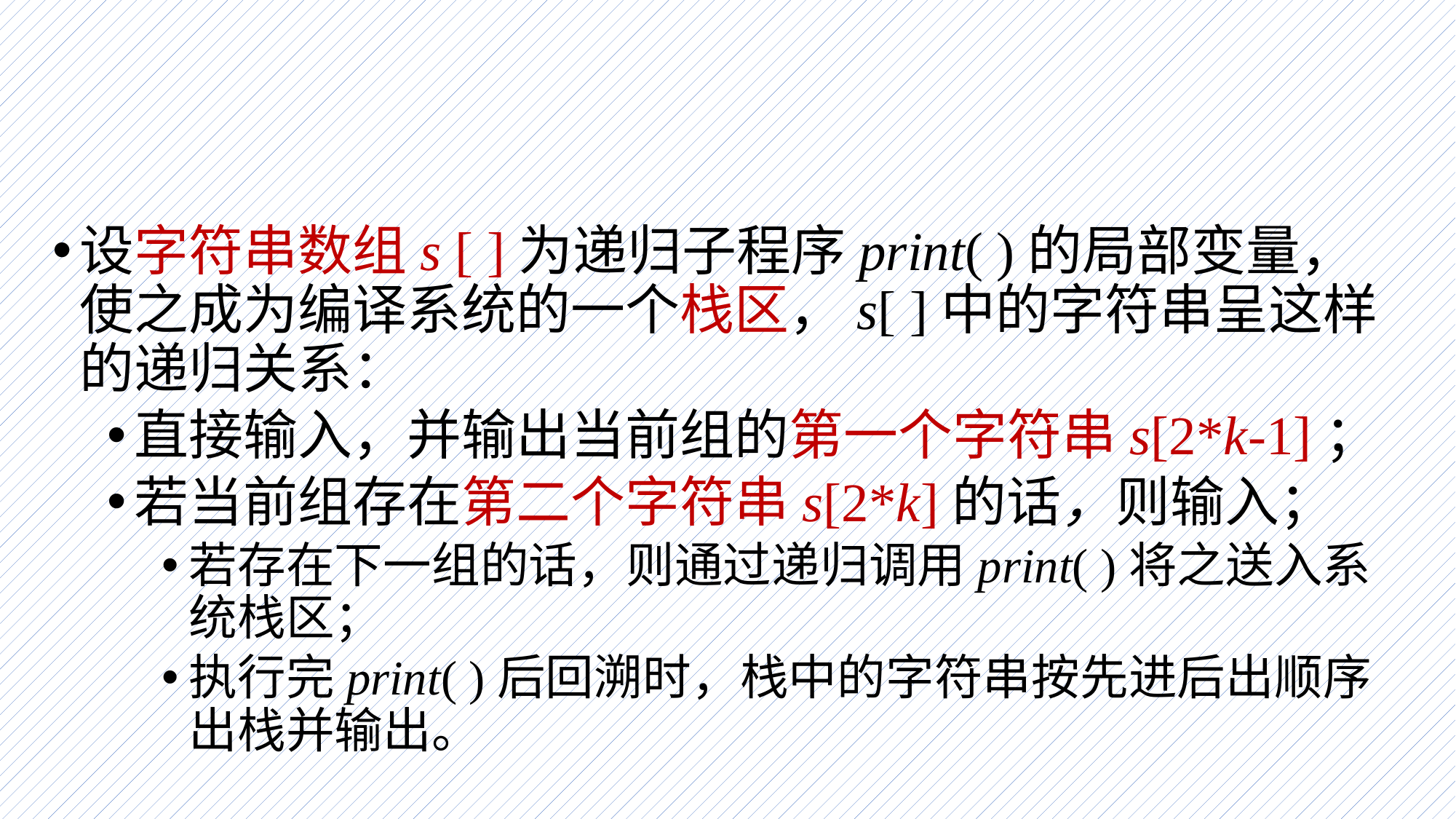

#
设字符串数组s [ ]为递归子程序print( )的局部变量，使之成为编译系统的一个栈区，s[ ]中的字符串呈这样的递归关系：
直接输入，并输出当前组的第一个字符串s[2*k-1]；
若当前组存在第二个字符串s[2*k]的话，则输入；
若存在下一组的话，则通过递归调用print( )将之送入系统栈区；
执行完print( )后回溯时，栈中的字符串按先进后出顺序出栈并输出。